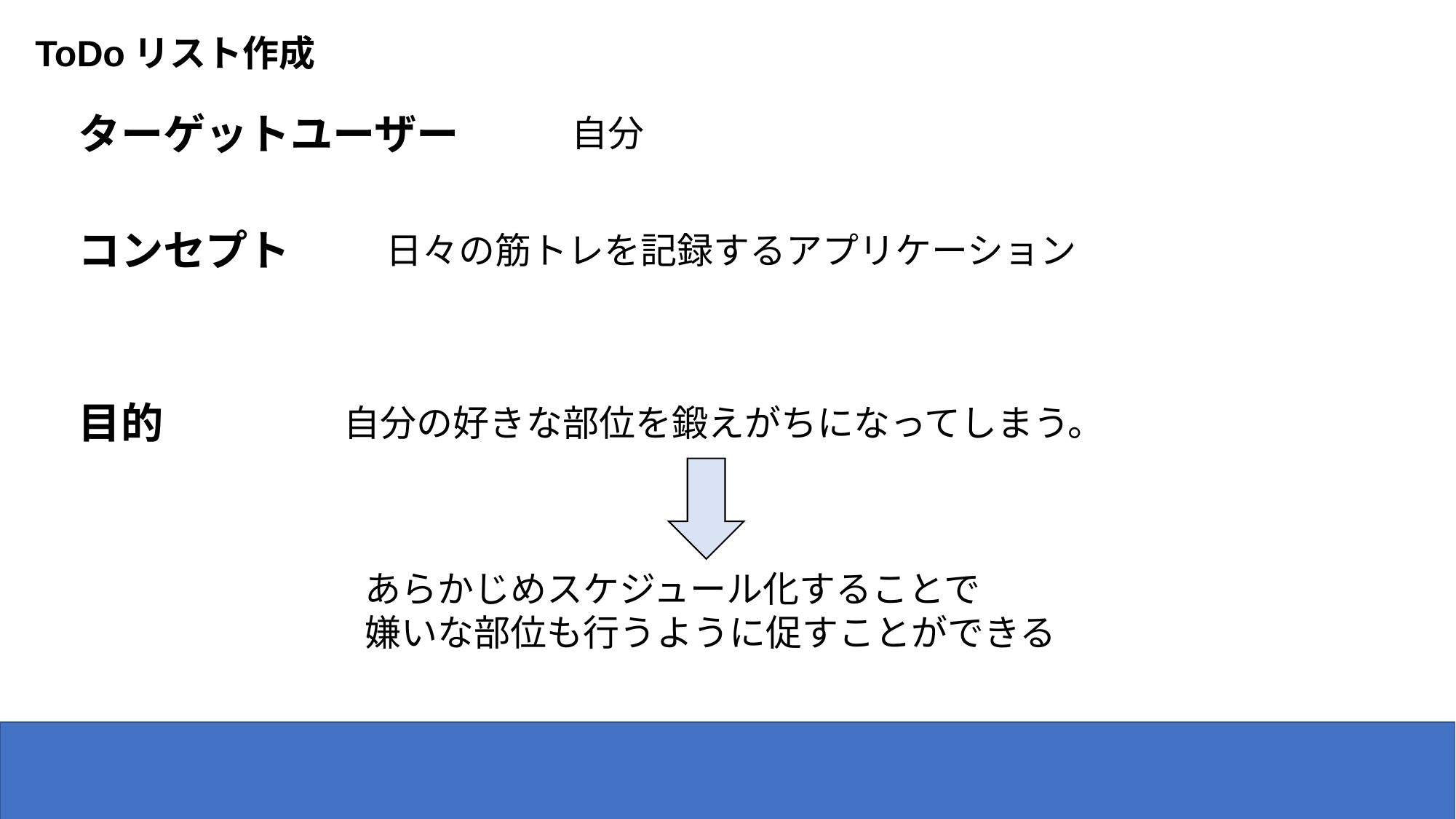

ToDoリスト作成
ターゲットユーザー
自分
コンセプト
日々の筋トレを記録するアプリケーション
目的
自分の好きな部位を鍛えがちになってしまう。

あらかじめスケジュール化することで
嫌いな部位も行うように促すことができる